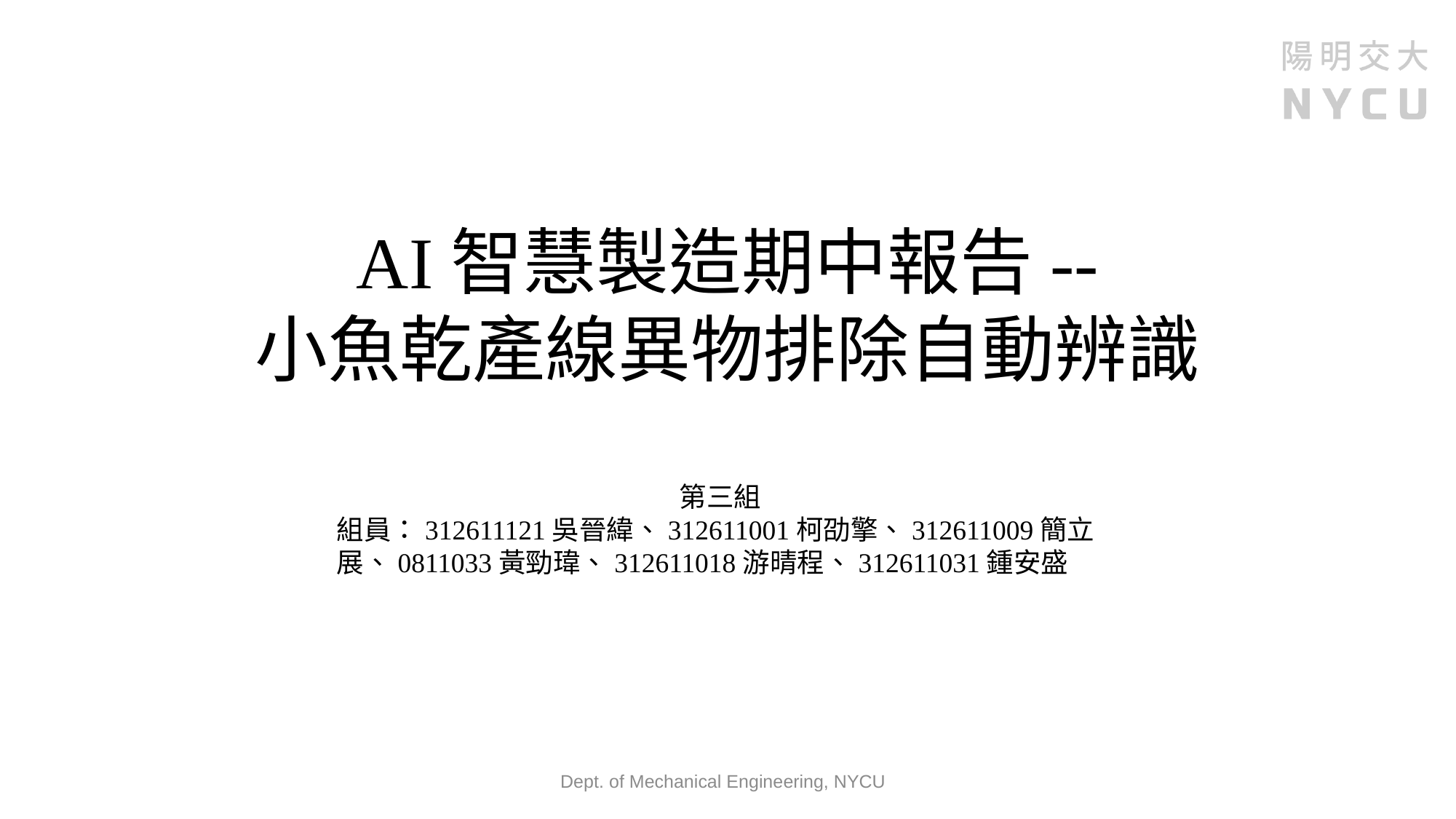

AI智慧製造期中報告--
小魚乾產線異物排除自動辨識
第三組
組員：312611121吳晉緯、312611001柯劭擎、312611009簡立展、0811033黃勁瑋、312611018游晴程、312611031鍾安盛
1